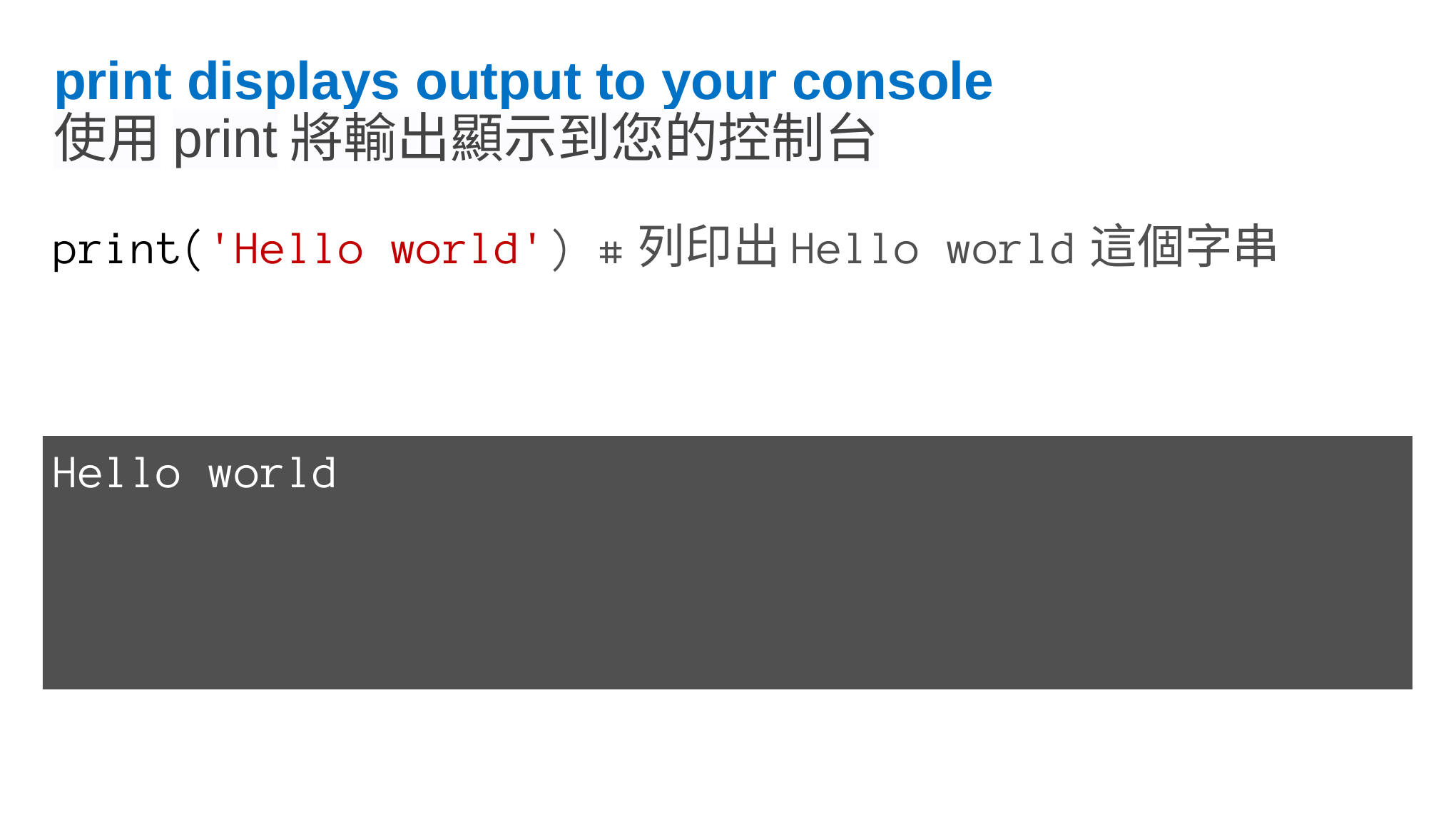

# print displays output to your console
使用print將輸出顯示到您的控制台
print('Hello world') #列印出Hello world這個字串
Hello world